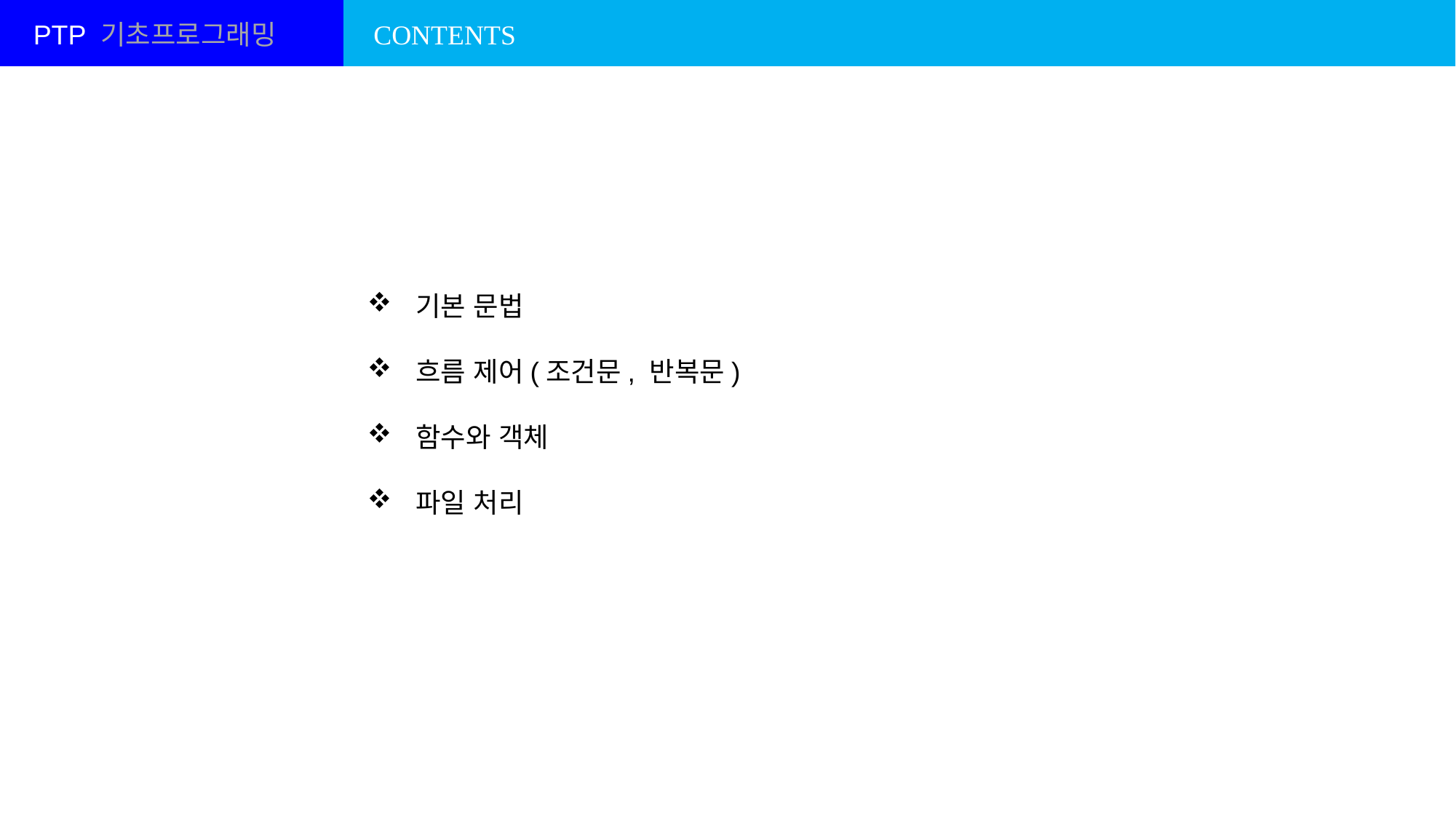

PTP 기초프로그래밍
CONTENTS
 기본 문법
 흐름 제어(조건문, 반복문)
 함수와 객체
 파일 처리